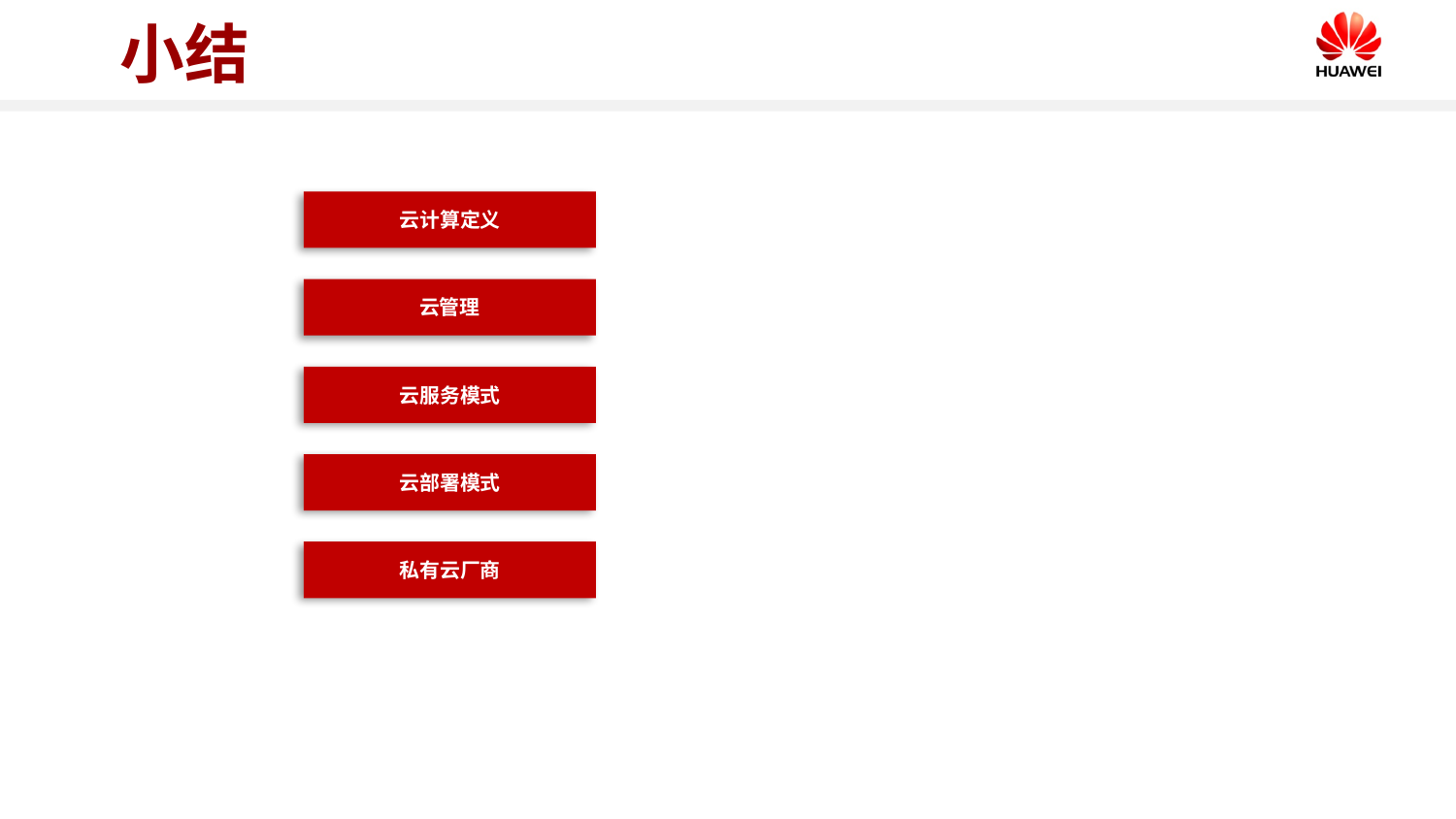

# 小结
云计算定义
云管理
云服务模式
云部署模式
私有云厂商